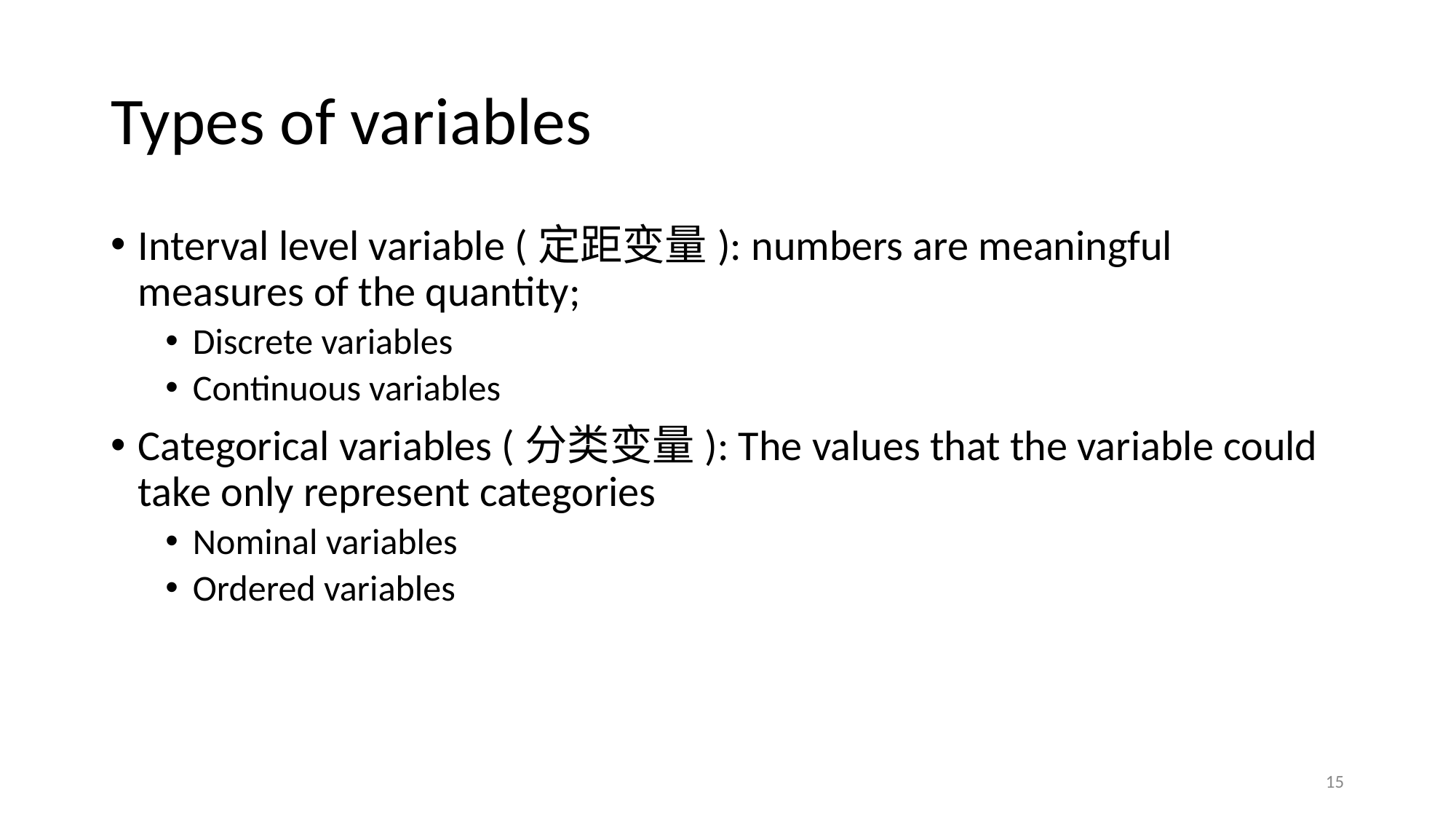

# Types of variables
Interval level variable (定距变量): numbers are meaningful measures of the quantity;
Discrete variables
Continuous variables
Categorical variables (分类变量): The values that the variable could take only represent categories
Nominal variables
Ordered variables

15